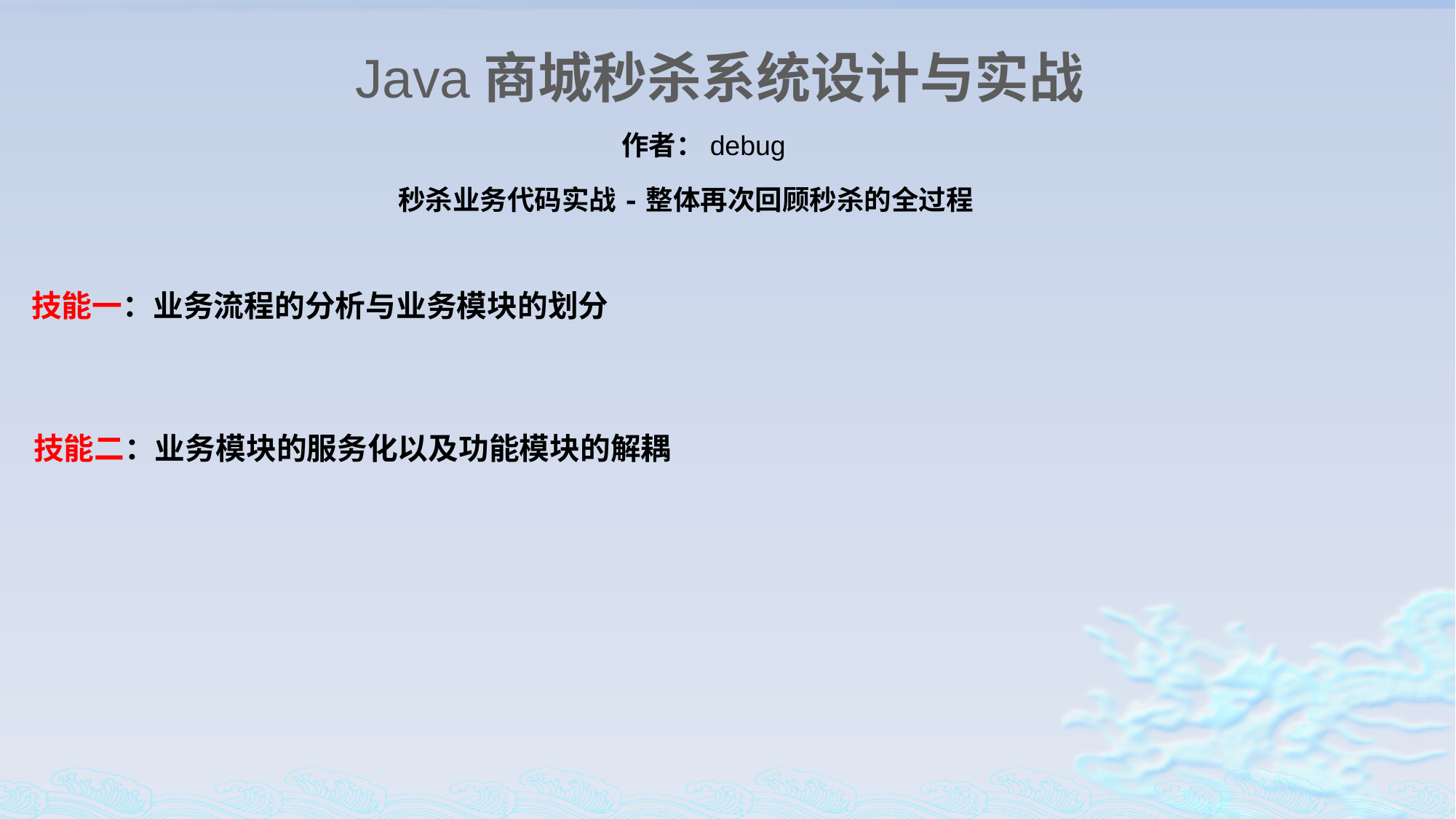

Java商城秒杀系统设计与实战
作者：debug
秒杀业务代码实战-整体再次回顾秒杀的全过程
技能一：业务流程的分析与业务模块的划分
技能二：业务模块的服务化以及功能模块的解耦